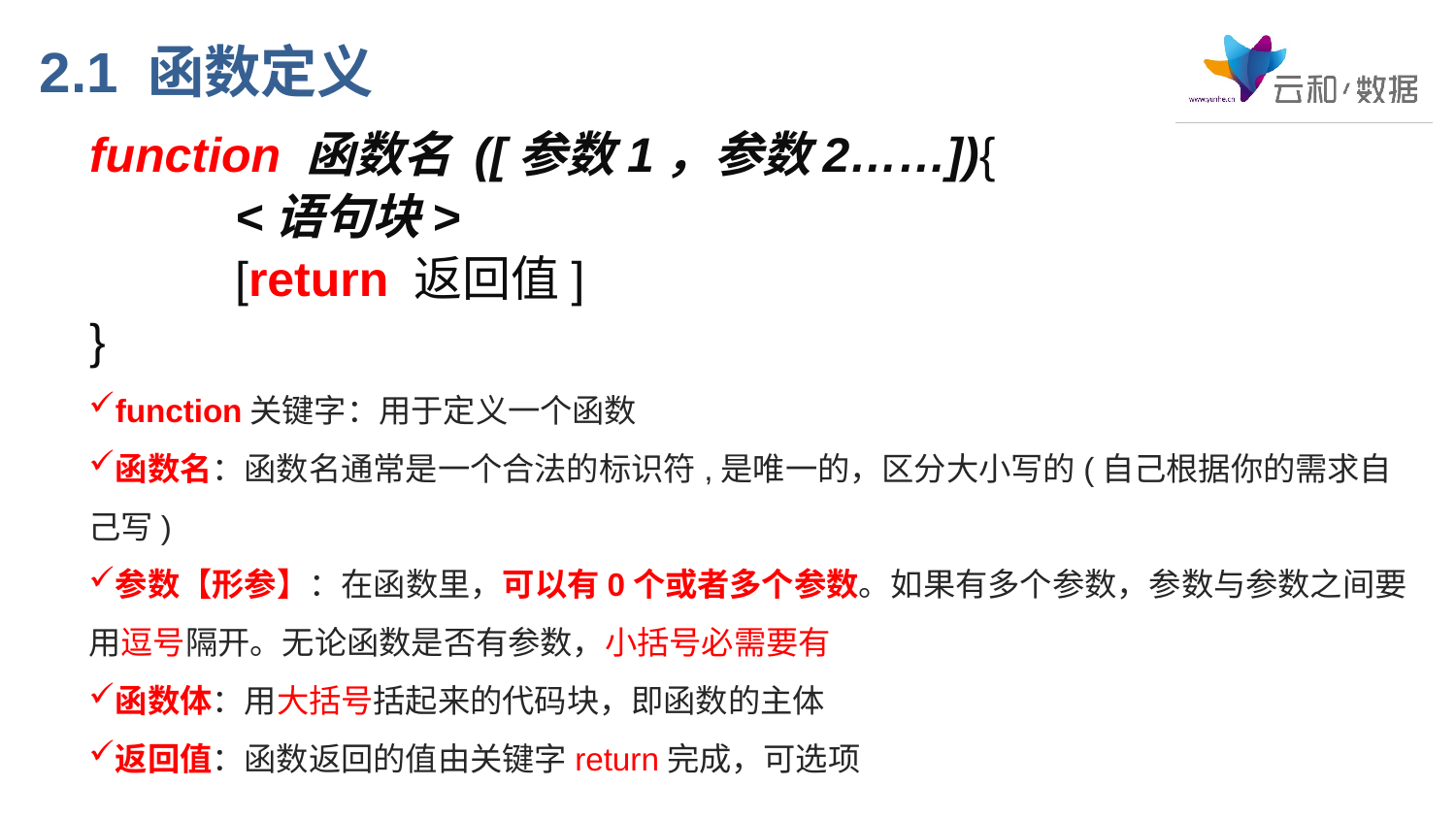

# 2.1 函数定义
function 函数名 ([参数1，参数2……]){
	<语句块>
	[return 返回值]
}

function关键字：用于定义一个函数
函数名：函数名通常是一个合法的标识符,是唯一的，区分大小写的(自己根据你的需求自己写)
参数【形参】：在函数里，可以有0个或者多个参数。如果有多个参数，参数与参数之间要用逗号隔开。无论函数是否有参数，小括号必需要有
函数体：用大括号括起来的代码块，即函数的主体
返回值：函数返回的值由关键字return完成，可选项

18